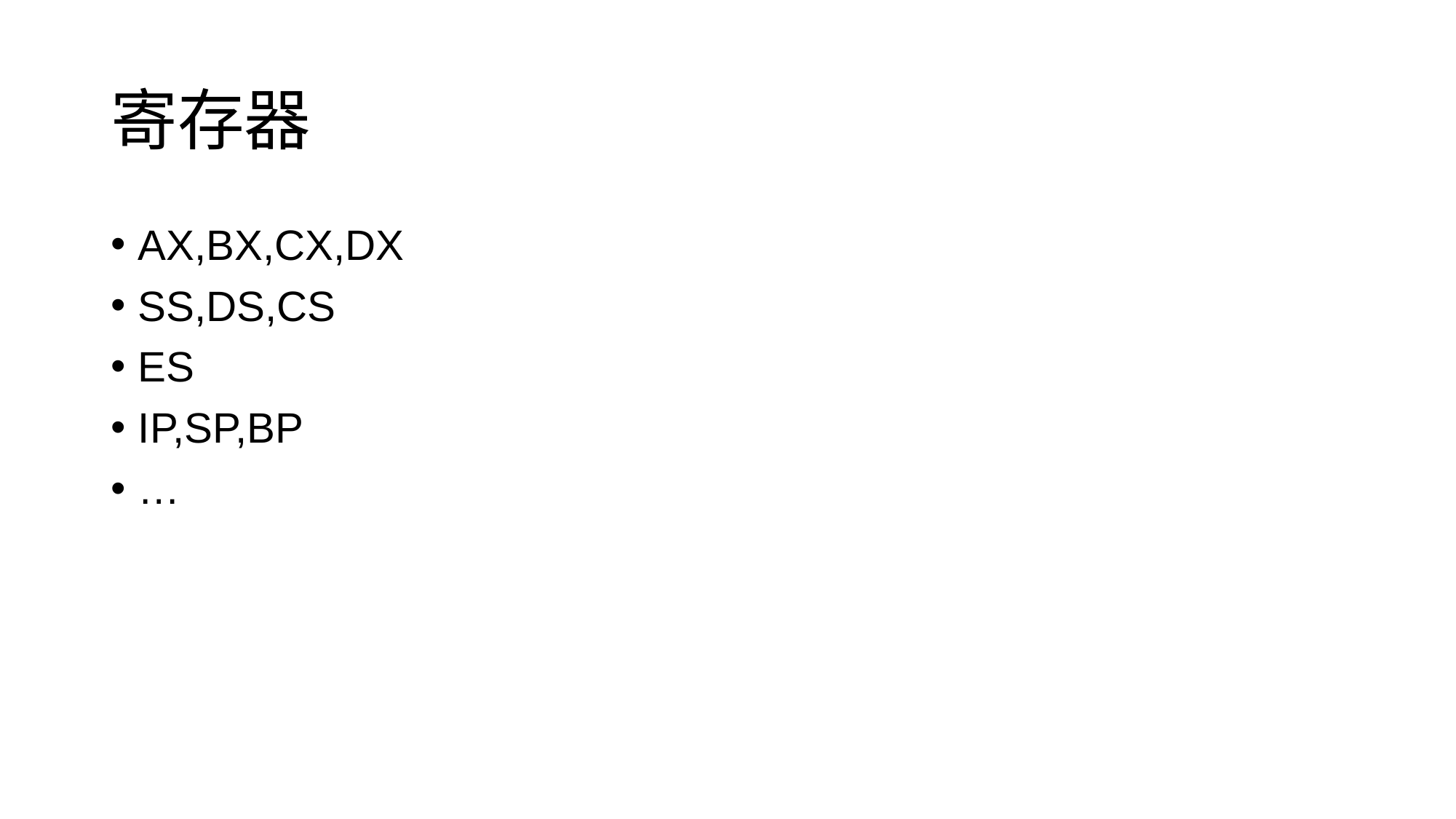

# 寄存器
AX,BX,CX,DX
SS,DS,CS
ES
IP,SP,BP
…